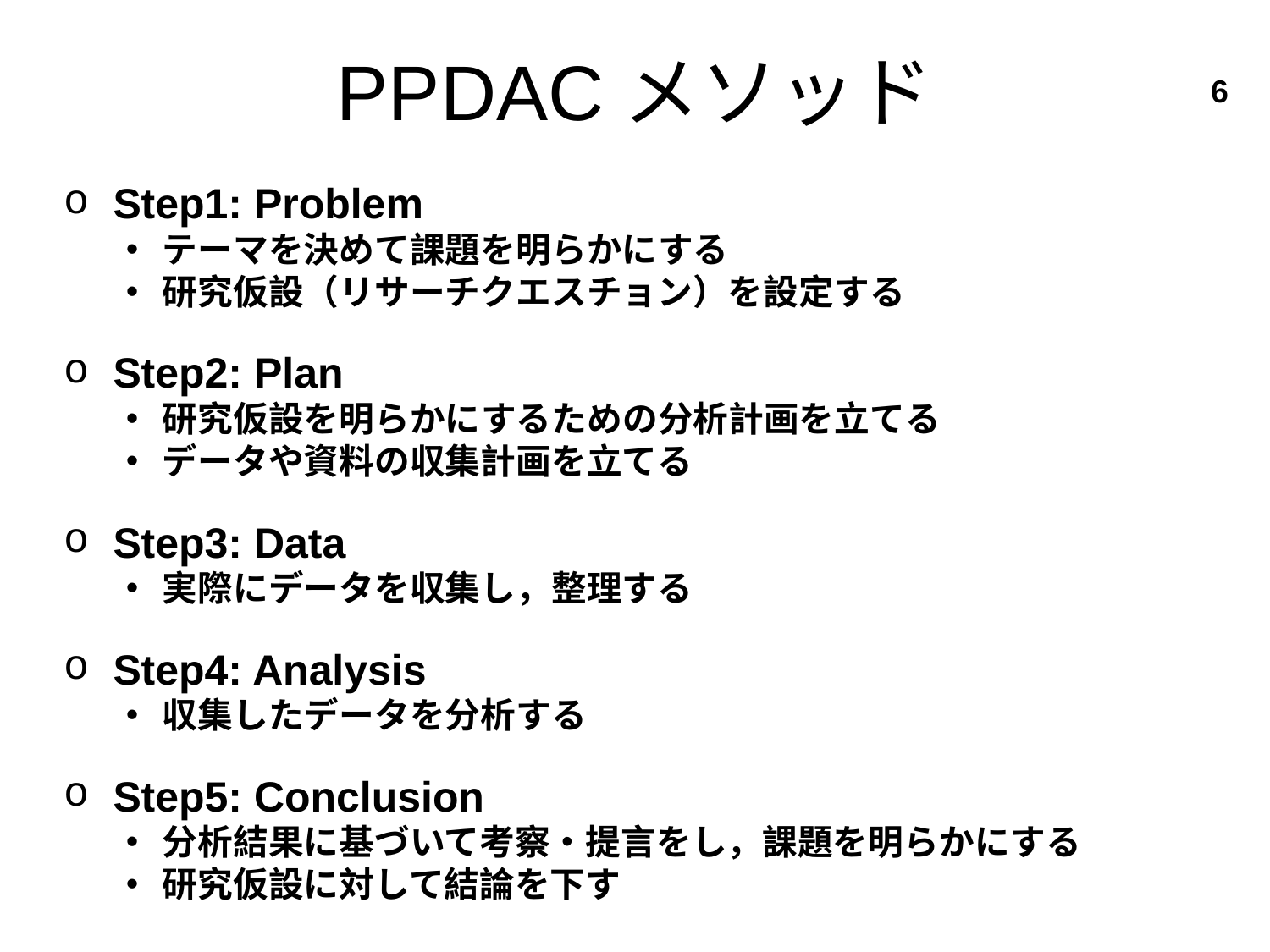

# PPDACメソッド
6
Step1: Problem
テーマを決めて課題を明らかにする
研究仮設（リサーチクエスチョン）を設定する
Step2: Plan
研究仮設を明らかにするための分析計画を立てる
データや資料の収集計画を立てる
Step3: Data
実際にデータを収集し，整理する
Step4: Analysis
収集したデータを分析する
Step5: Conclusion
分析結果に基づいて考察・提言をし，課題を明らかにする
研究仮設に対して結論を下す